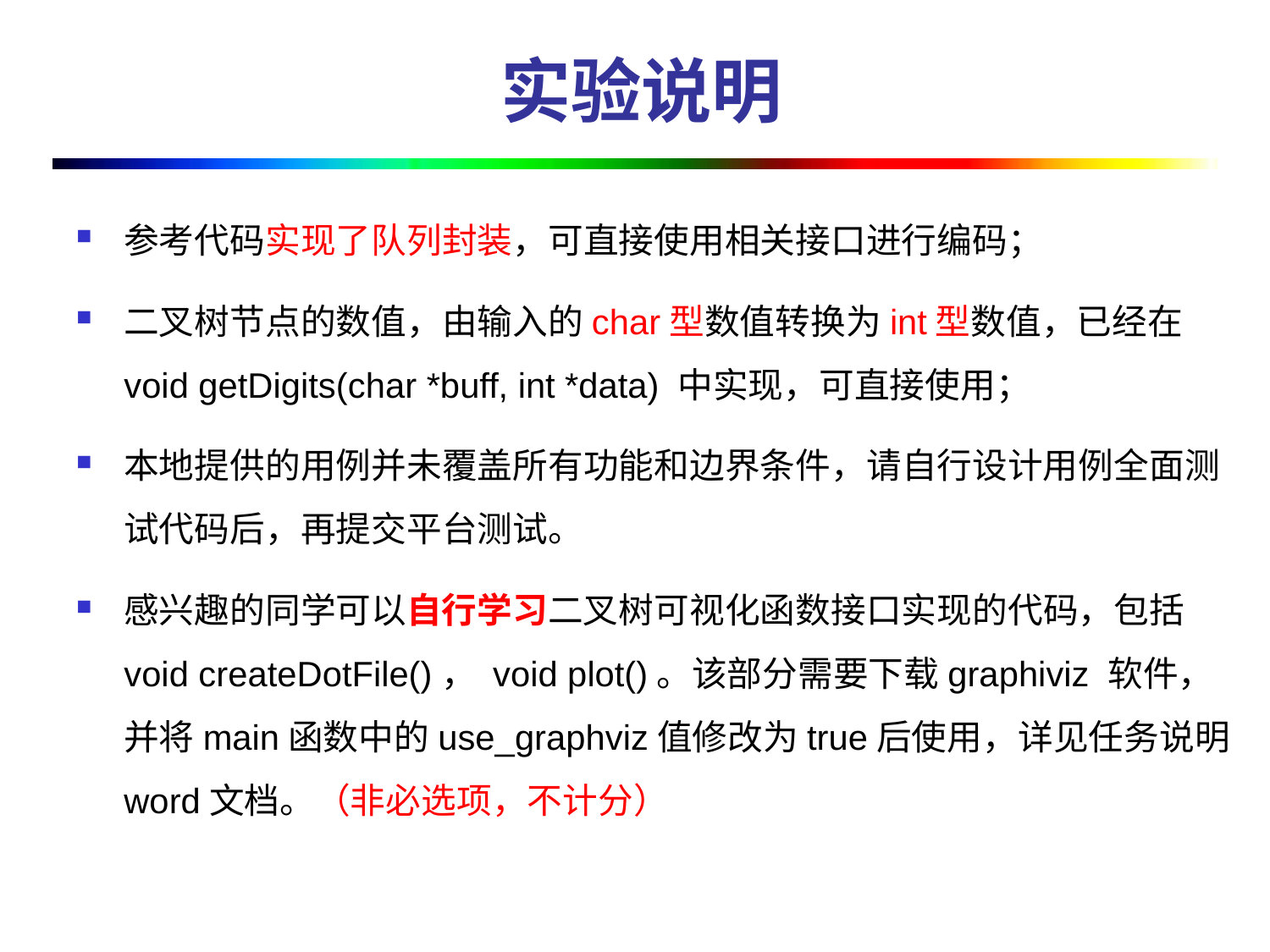

# 实验说明
参考代码实现了队列封装，可直接使用相关接口进行编码；
二叉树节点的数值，由输入的char型数值转换为int型数值，已经在void getDigits(char *buff, int *data) 中实现，可直接使用；
本地提供的用例并未覆盖所有功能和边界条件，请自行设计用例全面测试代码后，再提交平台测试。
感兴趣的同学可以自行学习二叉树可视化函数接口实现的代码，包括void createDotFile()， void plot()。该部分需要下载graphiviz 软件，并将main函数中的use_graphviz值修改为true后使用，详见任务说明word文档。（非必选项，不计分）